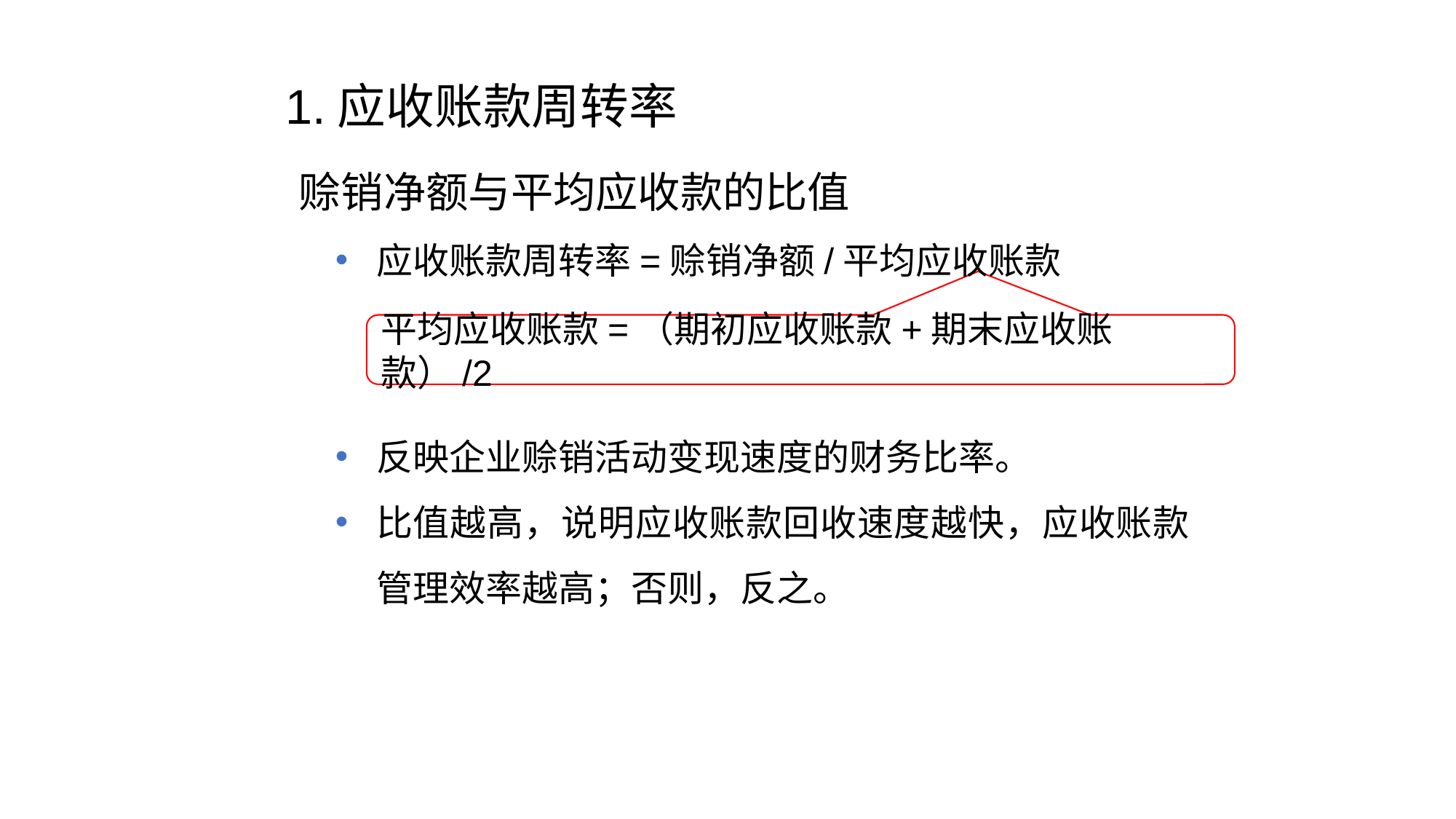

# 1.应收账款周转率
赊销净额与平均应收款的比值
应收账款周转率=赊销净额/平均应收账款

反映企业赊销活动变现速度的财务比率。
比值越高，说明应收账款回收速度越快，应收账款管理效率越高；否则，反之。

平均应收账款=（期初应收账款+期末应收账款）/2